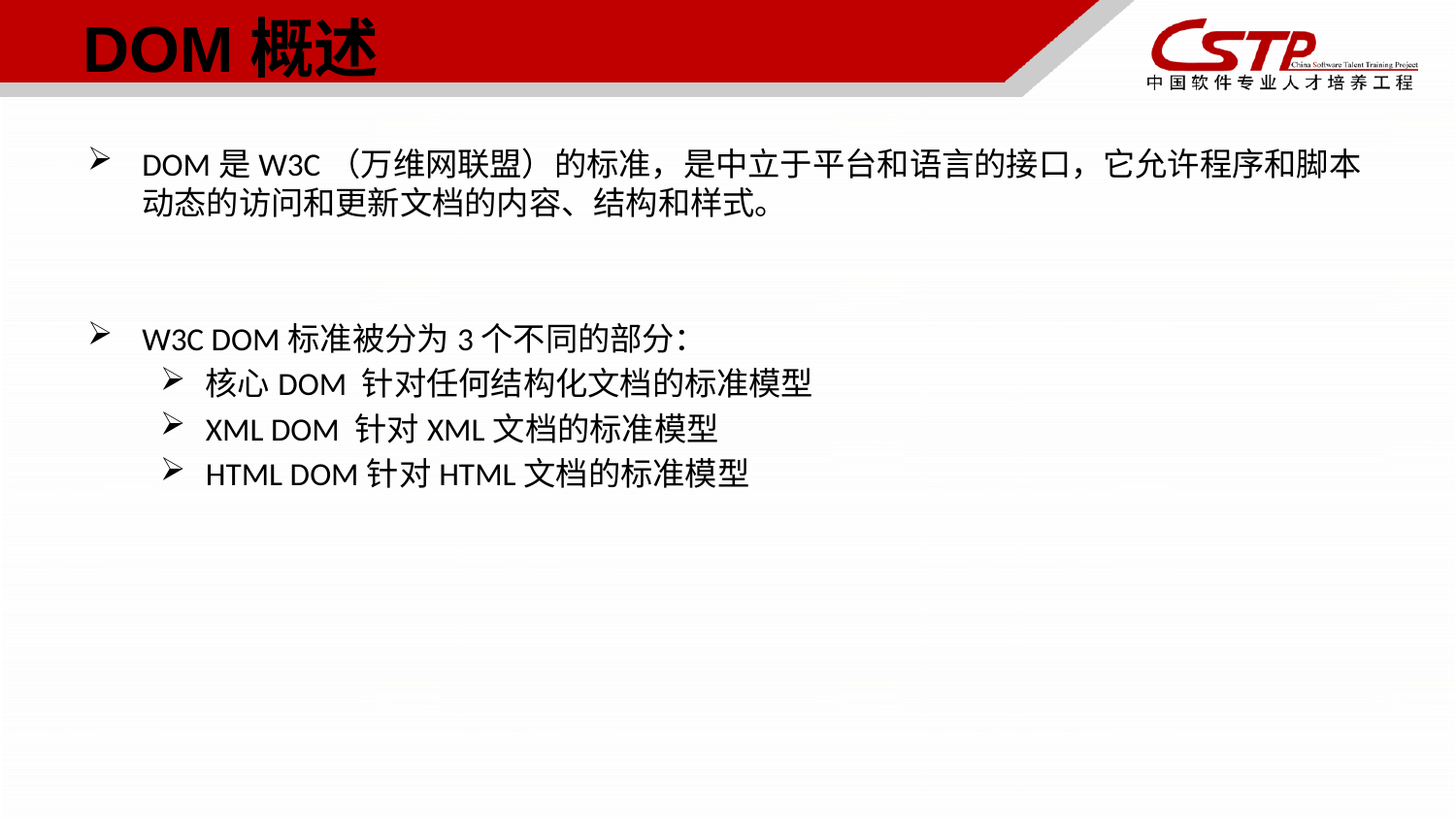

# DOM概述
DOM是W3C（万维网联盟）的标准，是中立于平台和语言的接口，它允许程序和脚本动态的访问和更新文档的内容、结构和样式。

W3C DOM标准被分为3个不同的部分：
核心DOM 针对任何结构化文档的标准模型
XML DOM 针对XML文档的标准模型
HTML DOM针对HTML文档的标准模型